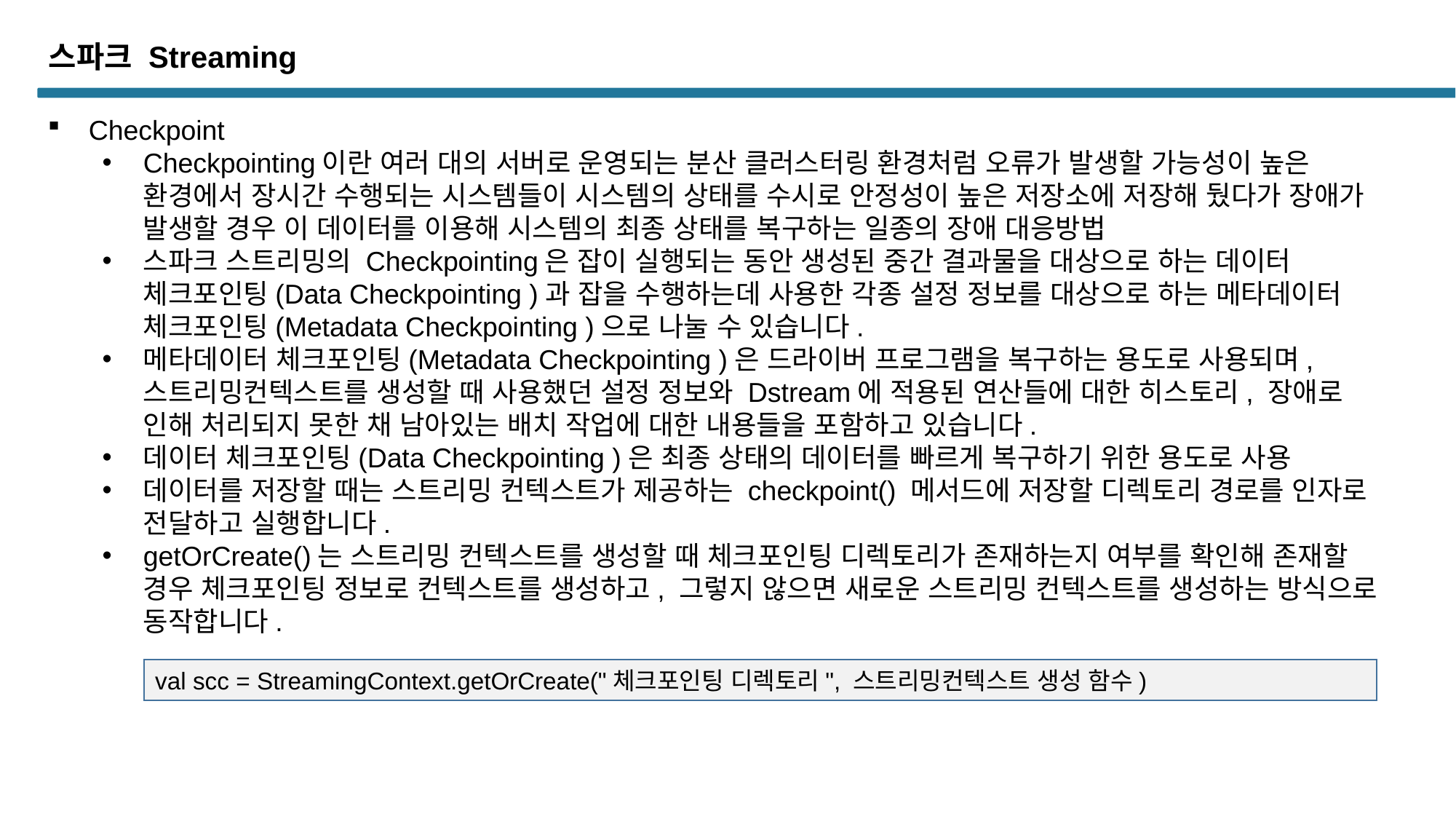

스파크 Streaming
Checkpoint
Checkpointing이란 여러 대의 서버로 운영되는 분산 클러스터링 환경처럼 오류가 발생할 가능성이 높은 환경에서 장시간 수행되는 시스템들이 시스템의 상태를 수시로 안정성이 높은 저장소에 저장해 뒀다가 장애가 발생할 경우 이 데이터를 이용해 시스템의 최종 상태를 복구하는 일종의 장애 대응방법
스파크 스트리밍의 Checkpointing은 잡이 실행되는 동안 생성된 중간 결과물을 대상으로 하는 데이터 체크포인팅(Data Checkpointing )과 잡을 수행하는데 사용한 각종 설정 정보를 대상으로 하는 메타데이터 체크포인팅(Metadata Checkpointing )으로 나눌 수 있습니다.
메타데이터 체크포인팅(Metadata Checkpointing )은 드라이버 프로그램을 복구하는 용도로 사용되며, 스트리밍컨텍스트를 생성할 때 사용했던 설정 정보와 Dstream에 적용된 연산들에 대한 히스토리, 장애로 인해 처리되지 못한 채 남아있는 배치 작업에 대한 내용들을 포함하고 있습니다.
데이터 체크포인팅(Data Checkpointing )은 최종 상태의 데이터를 빠르게 복구하기 위한 용도로 사용
데이터를 저장할 때는 스트리밍 컨텍스트가 제공하는 checkpoint() 메서드에 저장할 디렉토리 경로를 인자로 전달하고 실행합니다.
getOrCreate()는 스트리밍 컨텍스트를 생성할 때 체크포인팅 디렉토리가 존재하는지 여부를 확인해 존재할 경우 체크포인팅 정보로 컨텍스트를 생성하고, 그렇지 않으면 새로운 스트리밍 컨텍스트를 생성하는 방식으로 동작합니다.

val scc = StreamingContext.getOrCreate("체크포인팅 디렉토리", 스트리밍컨텍스트 생성 함수)